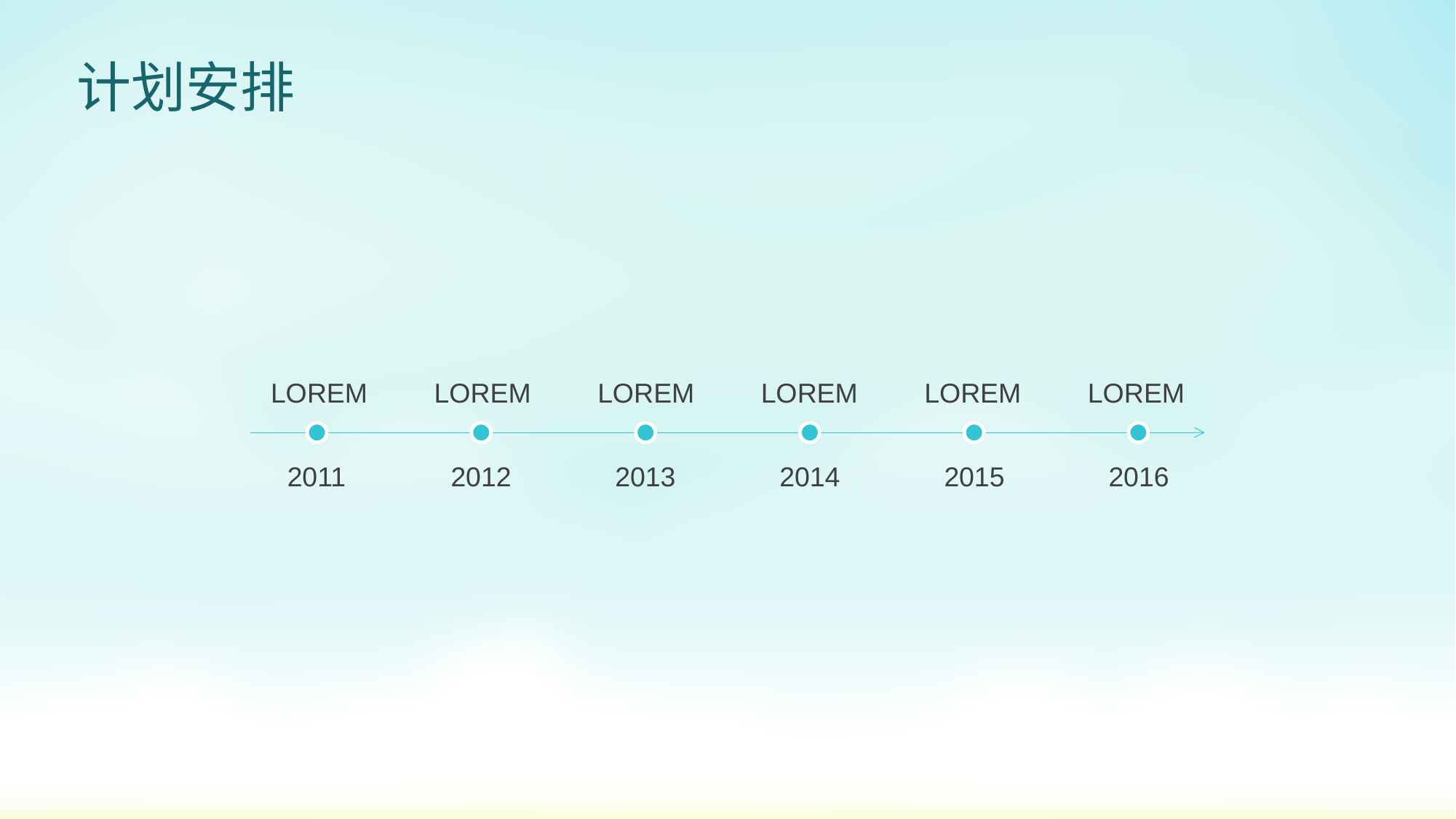

计划安排
LOREM
LOREM
LOREM
LOREM
LOREM
LOREM

2011
2012
2013
2014
2015
2016